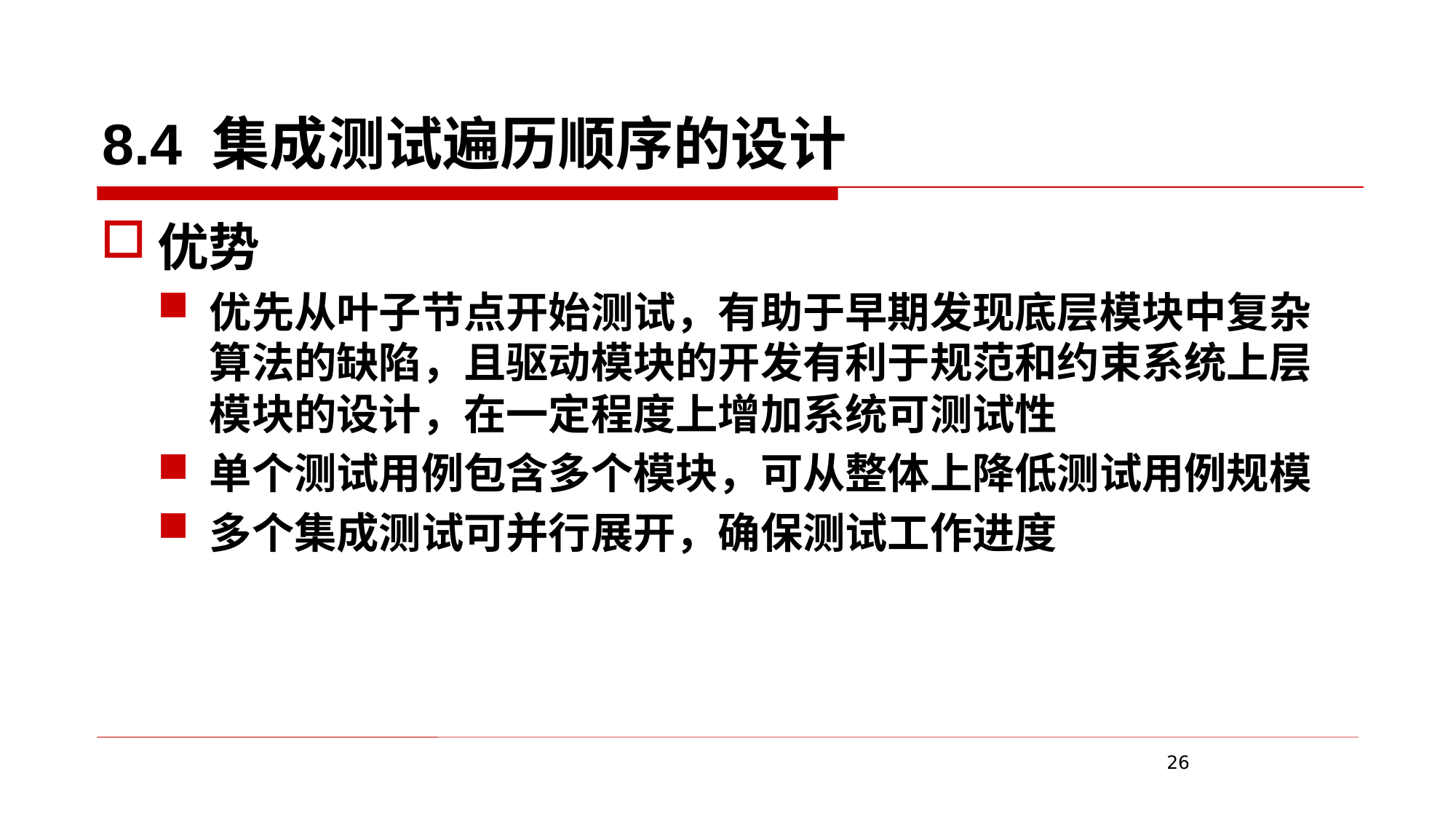

8.4 集成测试遍历顺序的设计
优势
优先从叶子节点开始测试，有助于早期发现底层模块中复杂算法的缺陷，且驱动模块的开发有利于规范和约束系统上层模块的设计，在一定程度上增加系统可测试性
单个测试用例包含多个模块，可从整体上降低测试用例规模
多个集成测试可并行展开，确保测试工作进度

26